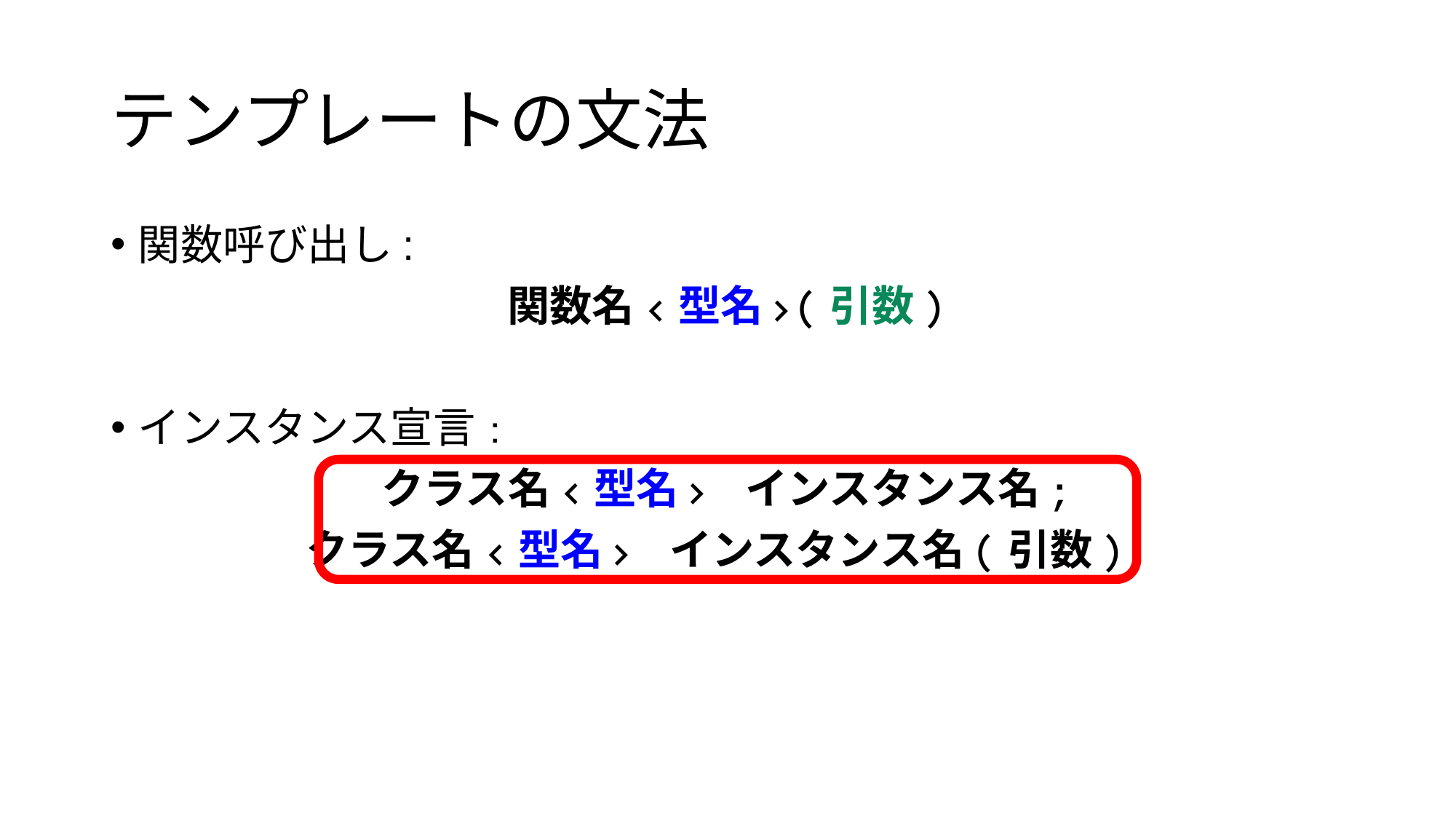

# テンプレートの文法
関数呼び出し:
関数名<型名>(引数)

インスタンス宣言:
クラス名<型名> インスタンス名;
クラス名<型名> インスタンス名(引数);